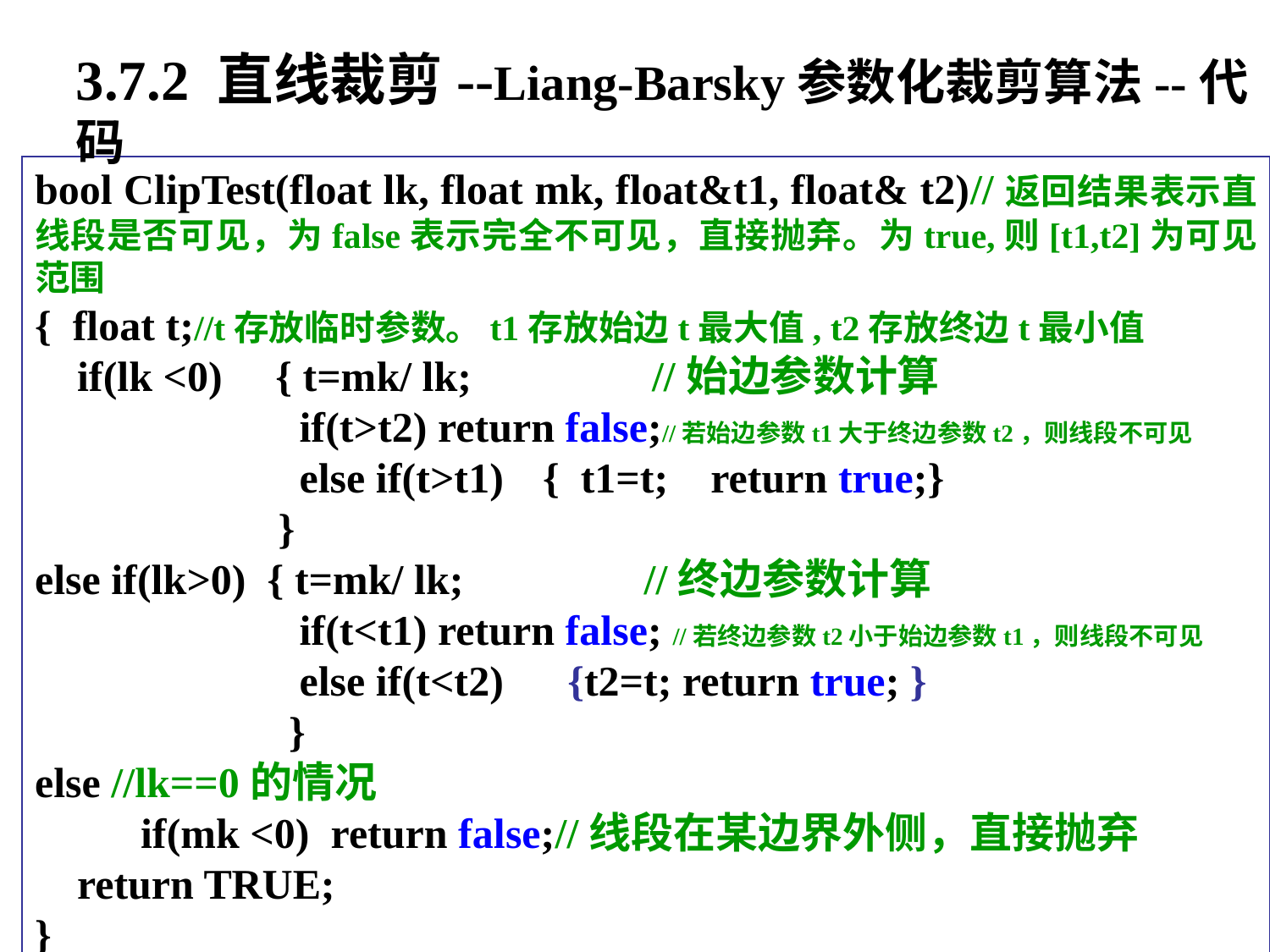

3.7.2 直线裁剪--Liang-Barsky参数化裁剪算法--代码
bool ClipTest(float lk, float mk, float&t1, float& t2)//返回结果表示直线段是否可见，为false表示完全不可见，直接抛弃。为true,则[t1,t2]为可见范围
{  float t;//t存放临时参数。t1存放始边t最大值, t2存放终边t最小值
    if(lk <0)     { t=mk/ lk;                 //始边参数计算
                         if(t>t2) return false;//若始边参数t1大于终边参数t2，则线段不可见
                         else if(t>t1)	{  t1=t;    return true;}
                       }
else if(lk>0)  { t=mk/ lk;                 //终边参数计算
                         if(t<t1) return false; //若终边参数t2小于始边参数t1，则线段不可见
                         else if(t<t2)      {t2=t; return true; }
                        }
else //lk==0的情况
          if(mk <0)  return false;//线段在某边界外侧，直接抛弃
    return TRUE;
}